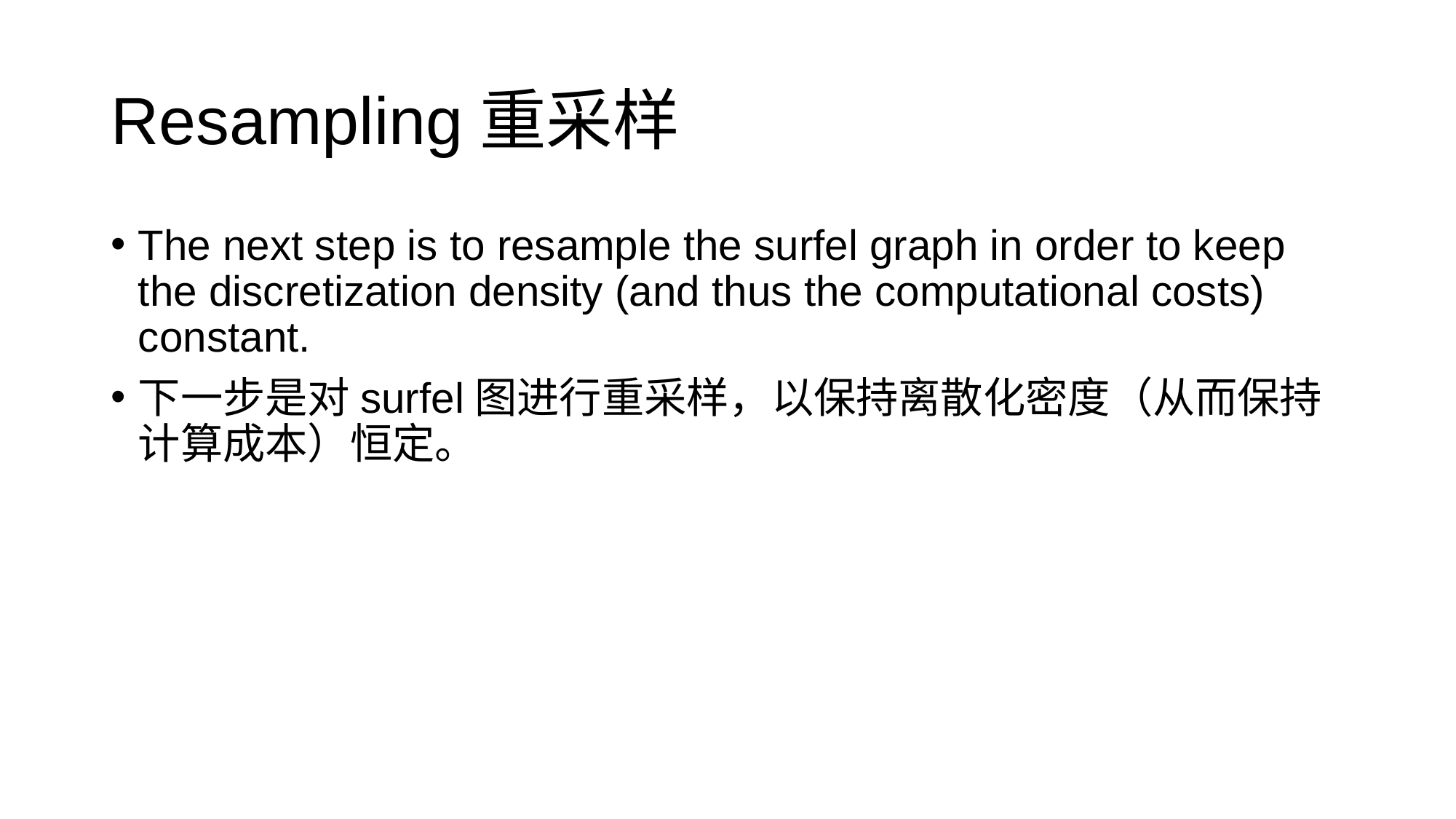

# Resampling重采样
The next step is to resample the surfel graph in order to keep the discretization density (and thus the computational costs) constant.
下一步是对surfel图进行重采样，以保持离散化密度（从而保持计算成本）恒定。